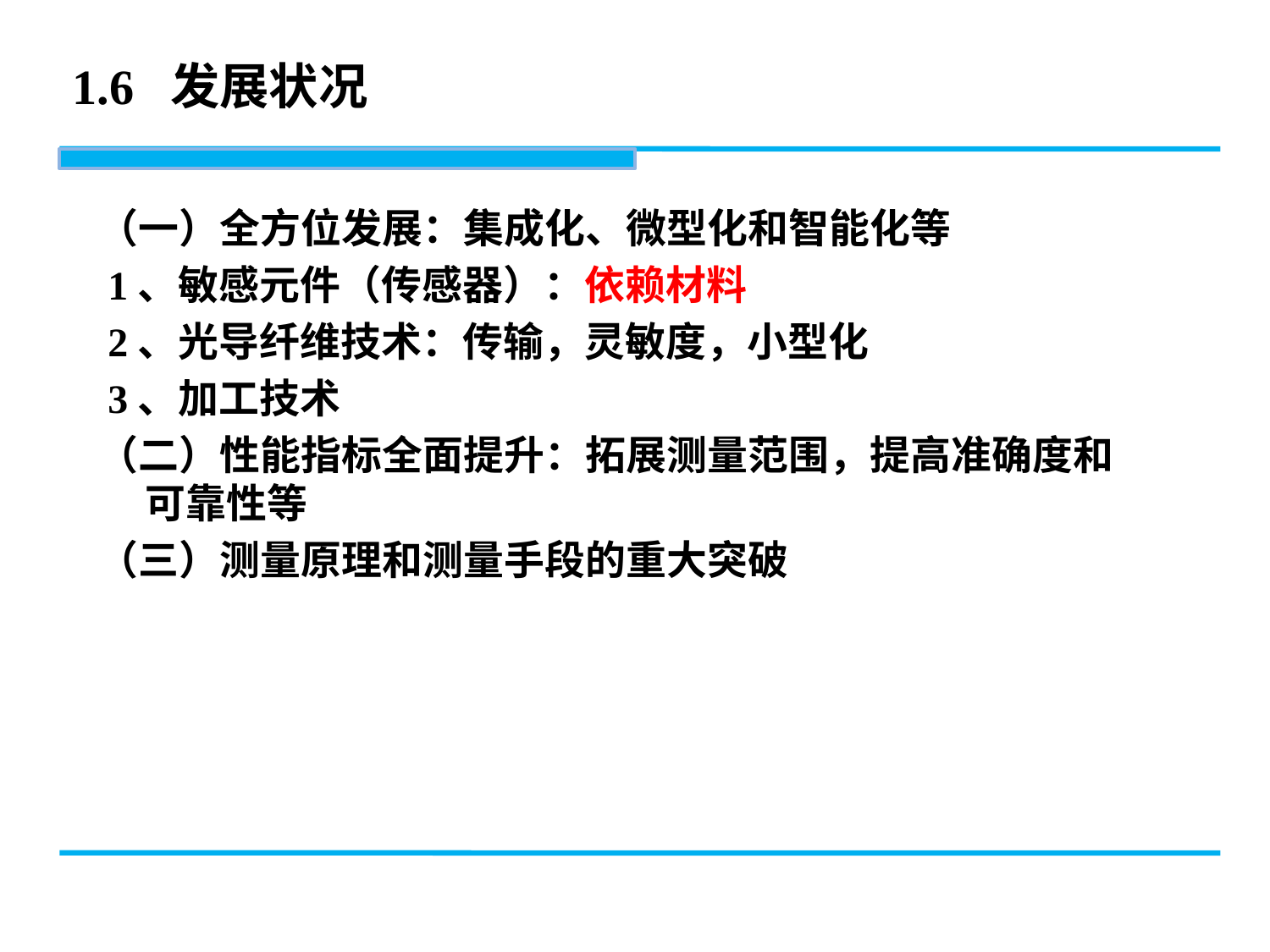

# 1.6  发展状况
（一）全方位发展：集成化、微型化和智能化等
 1、敏感元件（传感器）：依赖材料
 2、光导纤维技术：传输，灵敏度，小型化
 3、加工技术
（二）性能指标全面提升：拓展测量范围，提高准确度和可靠性等
（三）测量原理和测量手段的重大突破